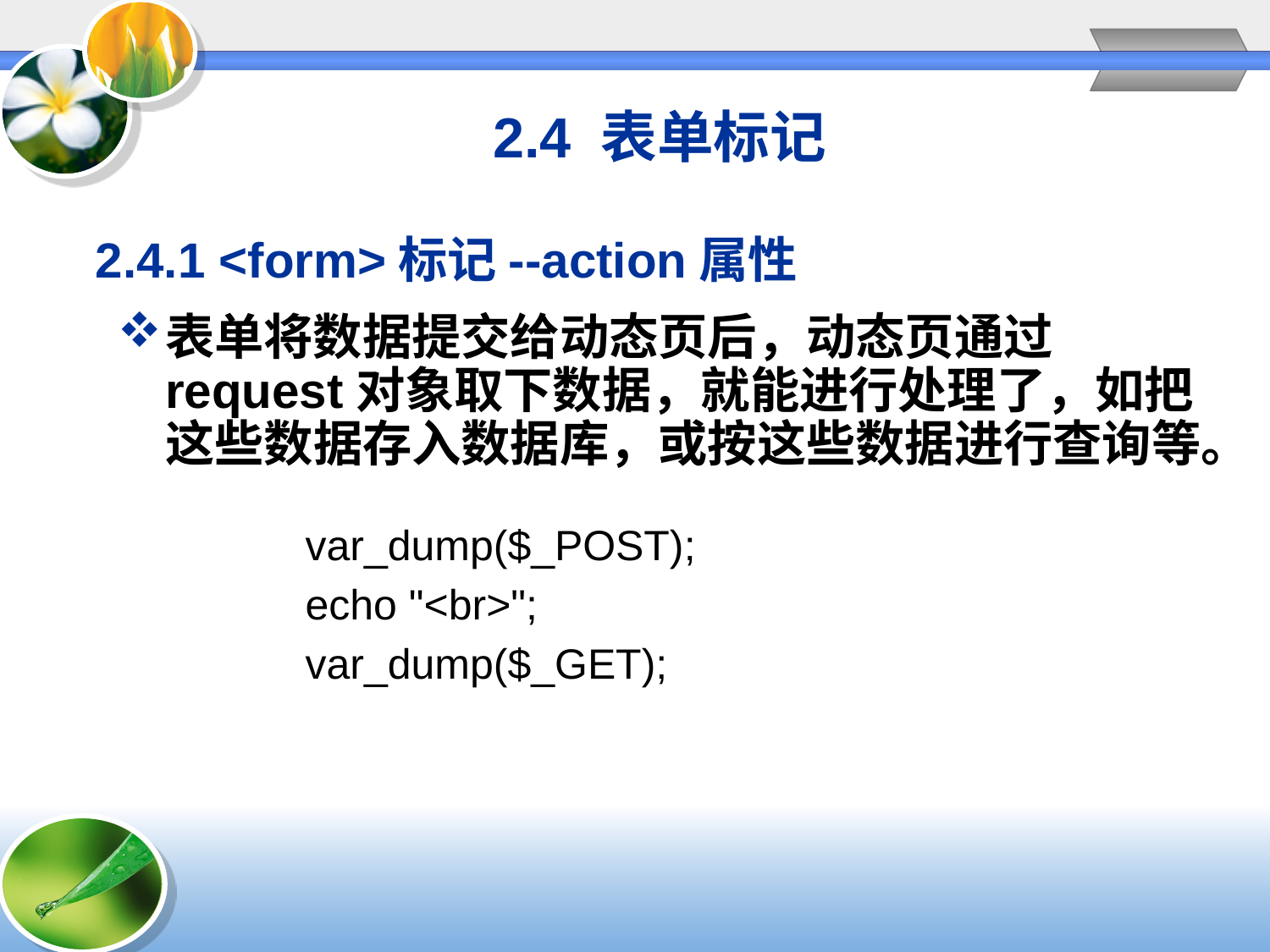

2.4 表单标记
2.4.1 <form>标记--action属性
表单将数据提交给动态页后，动态页通过request对象取下数据，就能进行处理了，如把这些数据存入数据库，或按这些数据进行查询等。

var_dump($_POST);
echo "<br>";
var_dump($_GET);